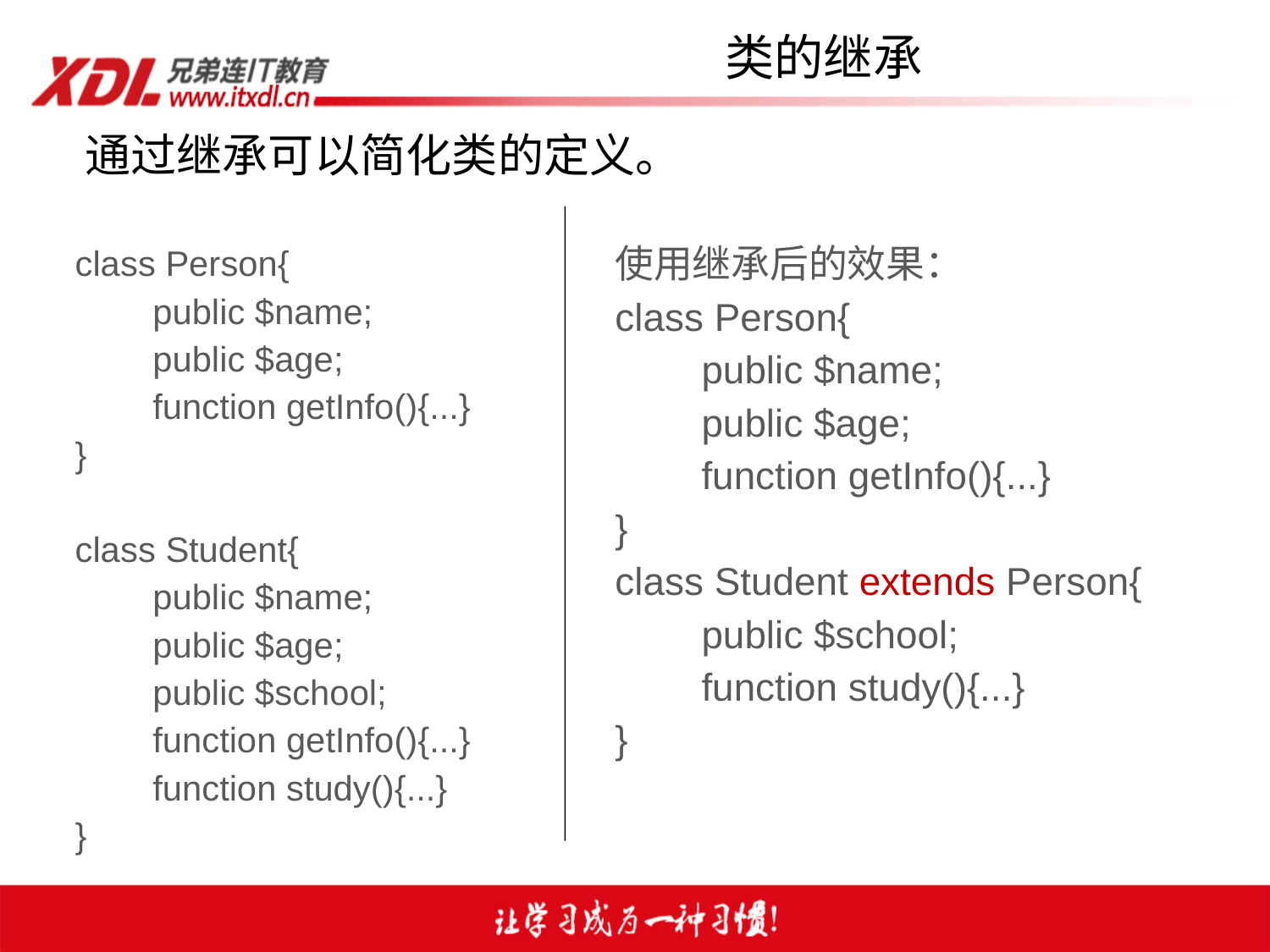

类的继承
通过继承可以简化类的定义。

使用继承后的效果：
class Person{
        public $name;
        public $age;
        function getInfo(){...}
}
class Student extends Person{
        public $school;
        function study(){...}
}

class Person{
        public $name;
        public $age;
        function getInfo(){...}
}

class Student{
        public $name;
        public $age;
        public $school;
        function getInfo(){...}
        function study(){...}
}